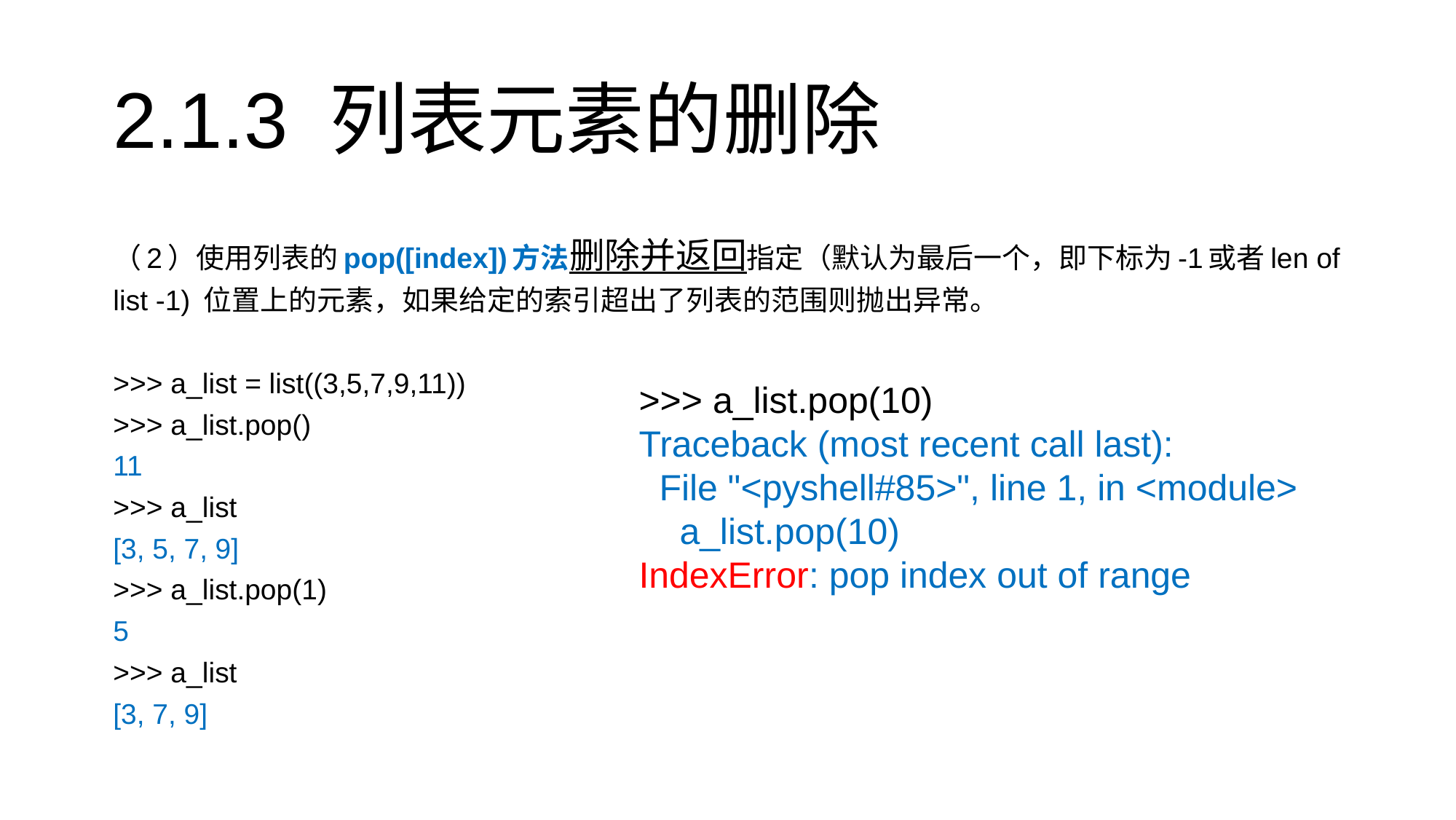

# 2.1.3 列表元素的删除
（2）使用列表的pop([index])方法删除并返回指定（默认为最后一个，即下标为-1或者len of list -1) 位置上的元素，如果给定的索引超出了列表的范围则抛出异常。

>>> a_list = list((3,5,7,9,11))
>>> a_list.pop()
11
>>> a_list
[3, 5, 7, 9]
>>> a_list.pop(1)
5
>>> a_list
[3, 7, 9]

>>> a_list.pop(10)
Traceback (most recent call last):
  File "<pyshell#85>", line 1, in <module>
    a_list.pop(10)
IndexError: pop index out of range